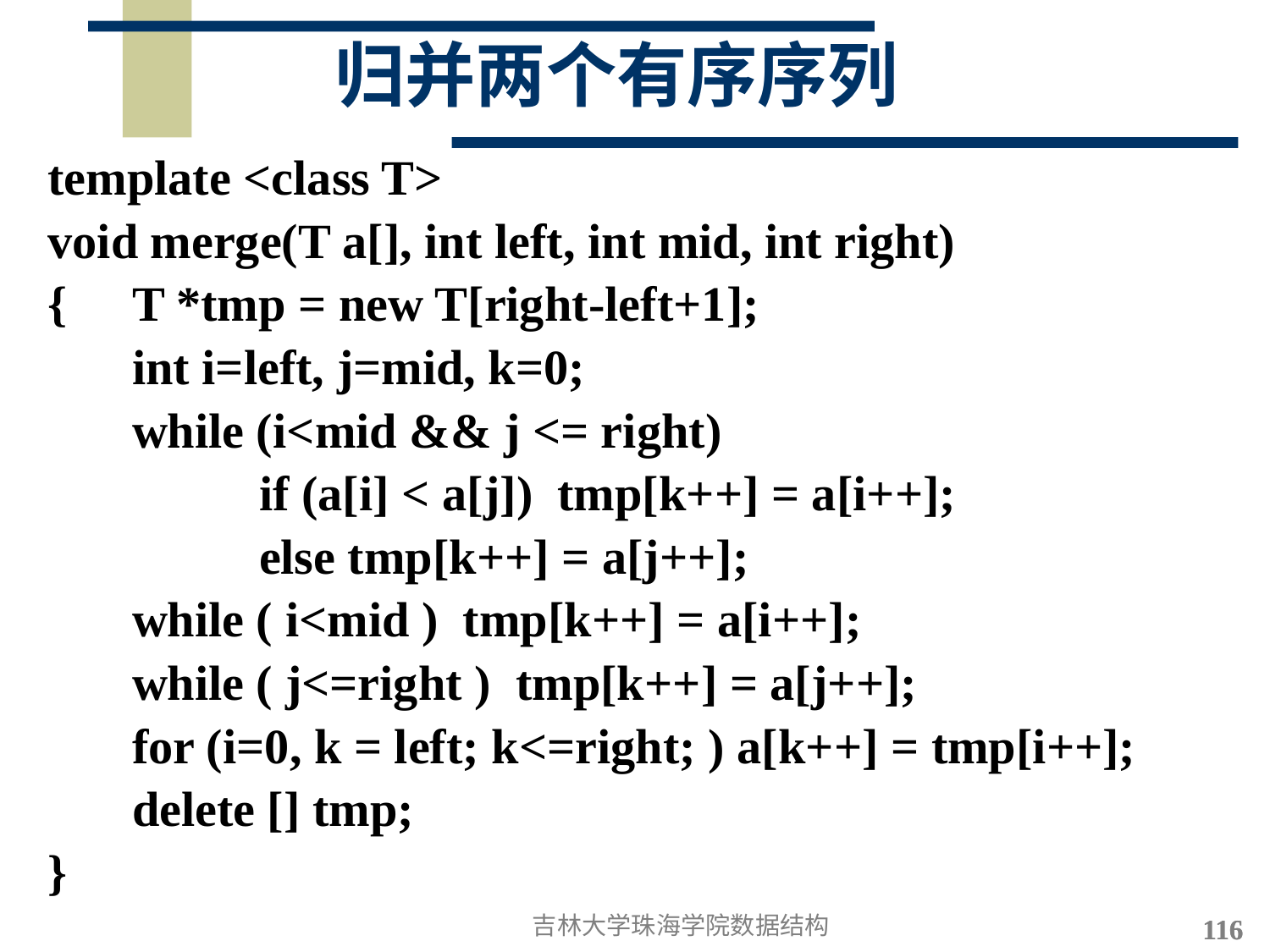

# 归并两个有序序列
template <class T>
void merge(T a[], int left, int mid, int right)
{	T *tmp = new T[right-left+1];
 	int i=left, j=mid, k=0;
 	while (i<mid && j <= right)
		if (a[i] < a[j])  tmp[k++] = a[i++];
		else tmp[k++] = a[j++];
 	while ( i<mid )  tmp[k++] = a[i++];
 	while ( j<=right )  tmp[k++] = a[j++];
 	for (i=0, k = left; k<=right; ) a[k++] = tmp[i++];
 	delete [] tmp;
}
116
吉林大学珠海学院数据结构